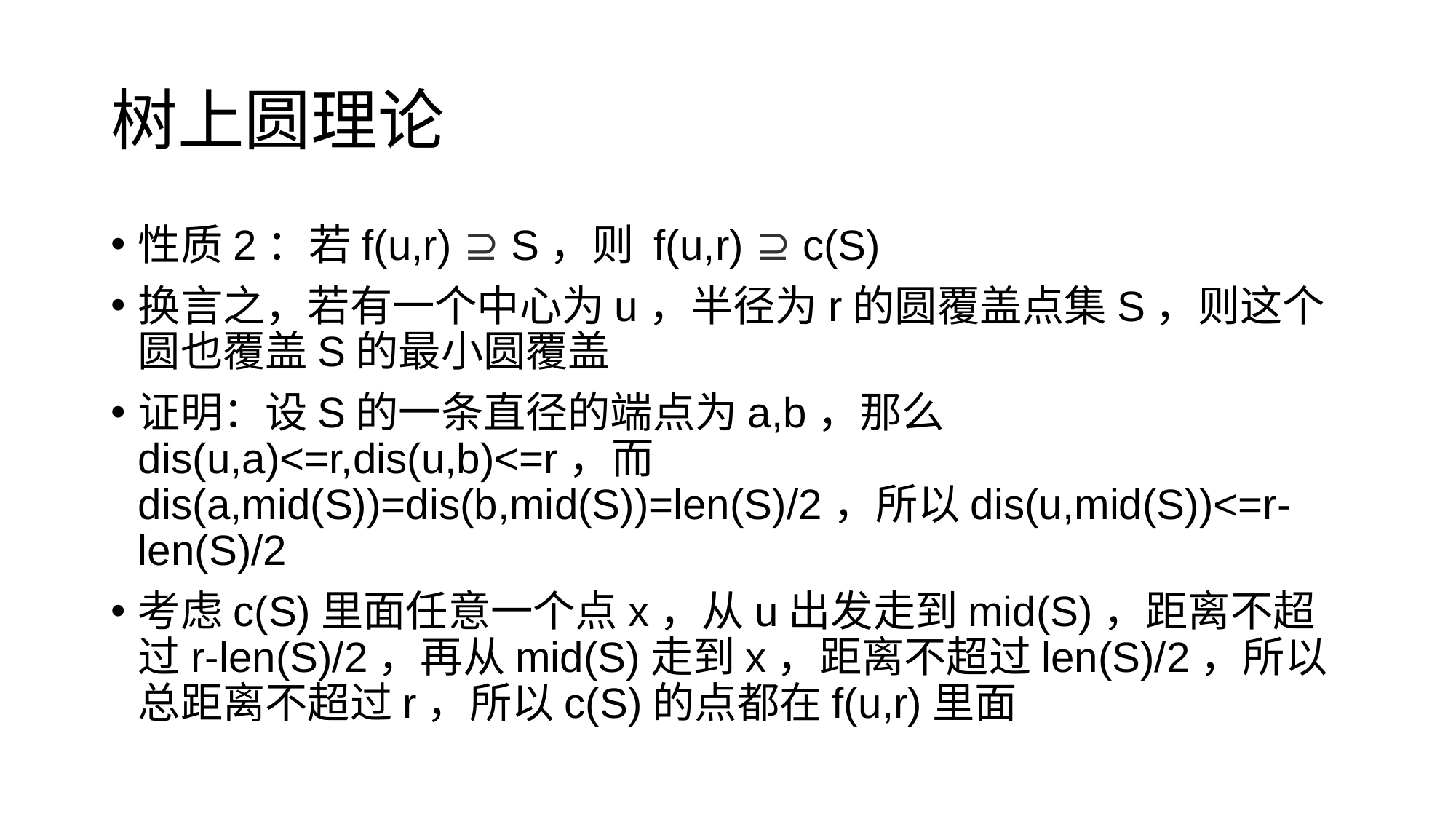

# 树上圆理论
性质2：若f(u,r) ⊇ S，则 f(u,r) ⊇ c(S)
换言之，若有一个中心为u，半径为r的圆覆盖点集S，则这个圆也覆盖S的最小圆覆盖
证明：设S的一条直径的端点为a,b，那么dis(u,a)<=r,dis(u,b)<=r，而dis(a,mid(S))=dis(b,mid(S))=len(S)/2，所以dis(u,mid(S))<=r-len(S)/2
考虑c(S)里面任意一个点x，从u出发走到mid(S)，距离不超过r-len(S)/2，再从mid(S)走到x，距离不超过len(S)/2，所以总距离不超过r，所以c(S)的点都在f(u,r)里面